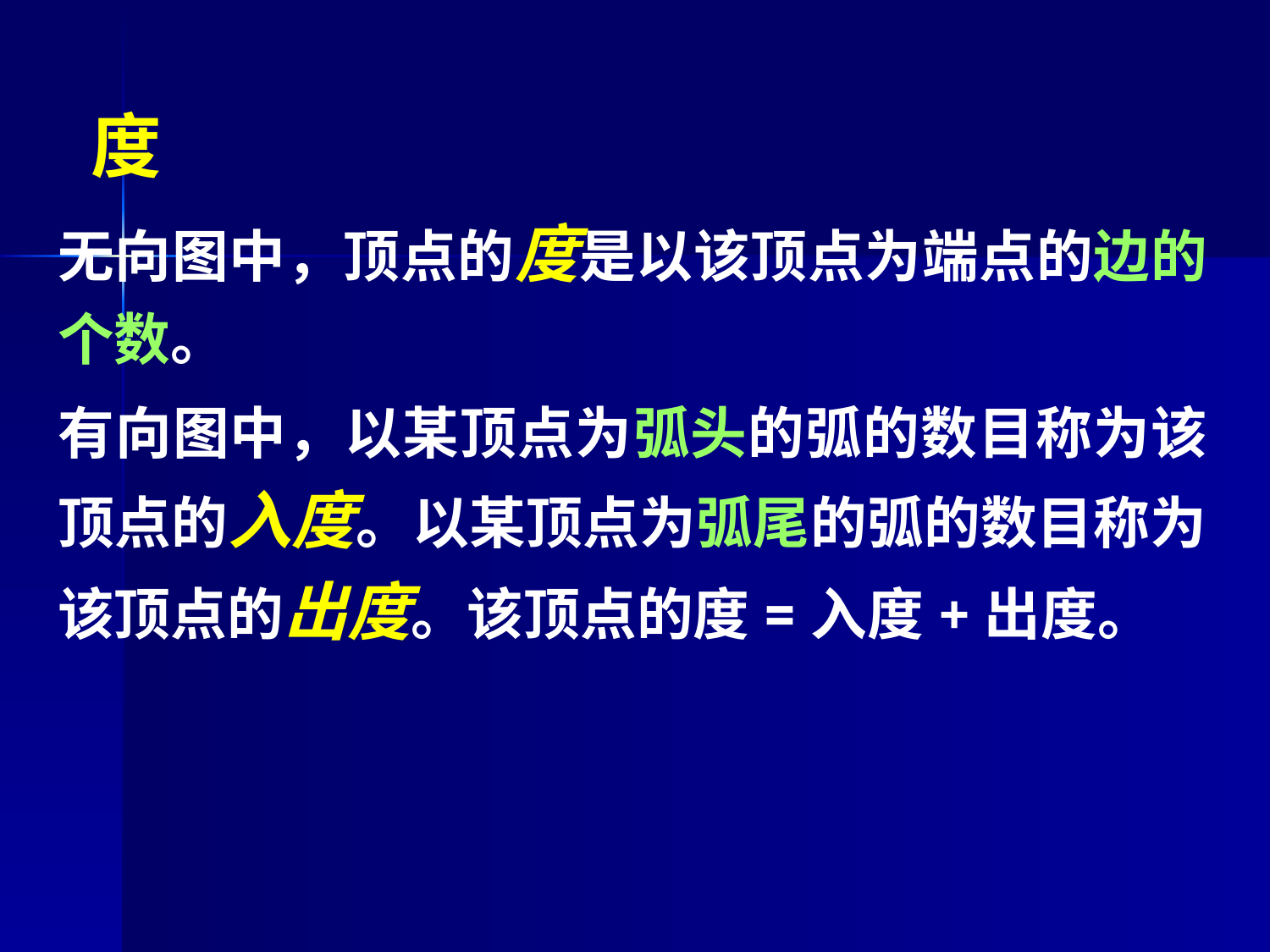

度
无向图中，顶点的度是以该顶点为端点的边的个数。
有向图中，以某顶点为弧头的弧的数目称为该顶点的入度。以某顶点为弧尾的弧的数目称为该顶点的出度。该顶点的度=入度+出度。